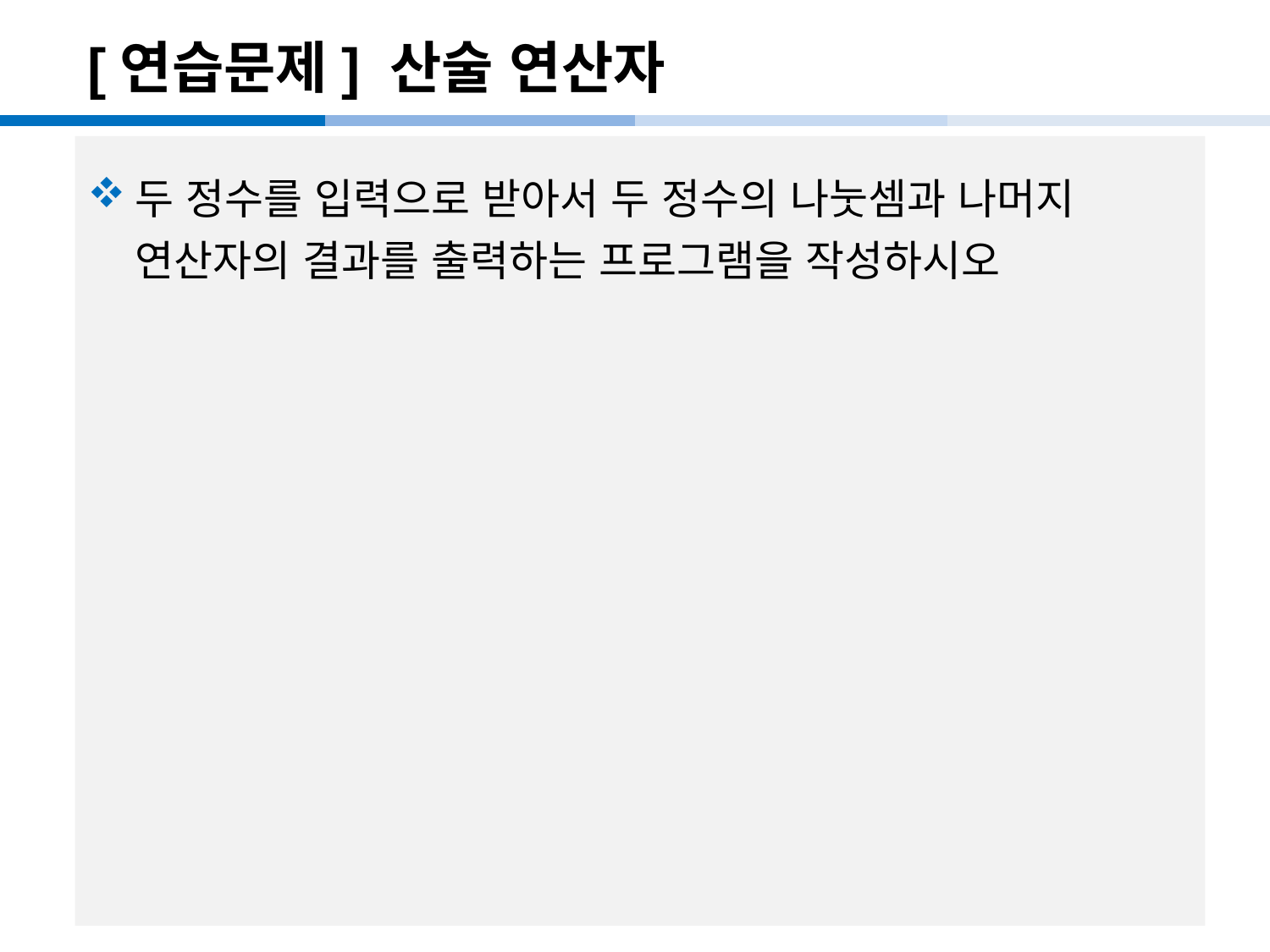

# [연습문제] 산술 연산자
두 정수를 입력으로 받아서 두 정수의 나눗셈과 나머지 연산자의 결과를 출력하는 프로그램을 작성하시오